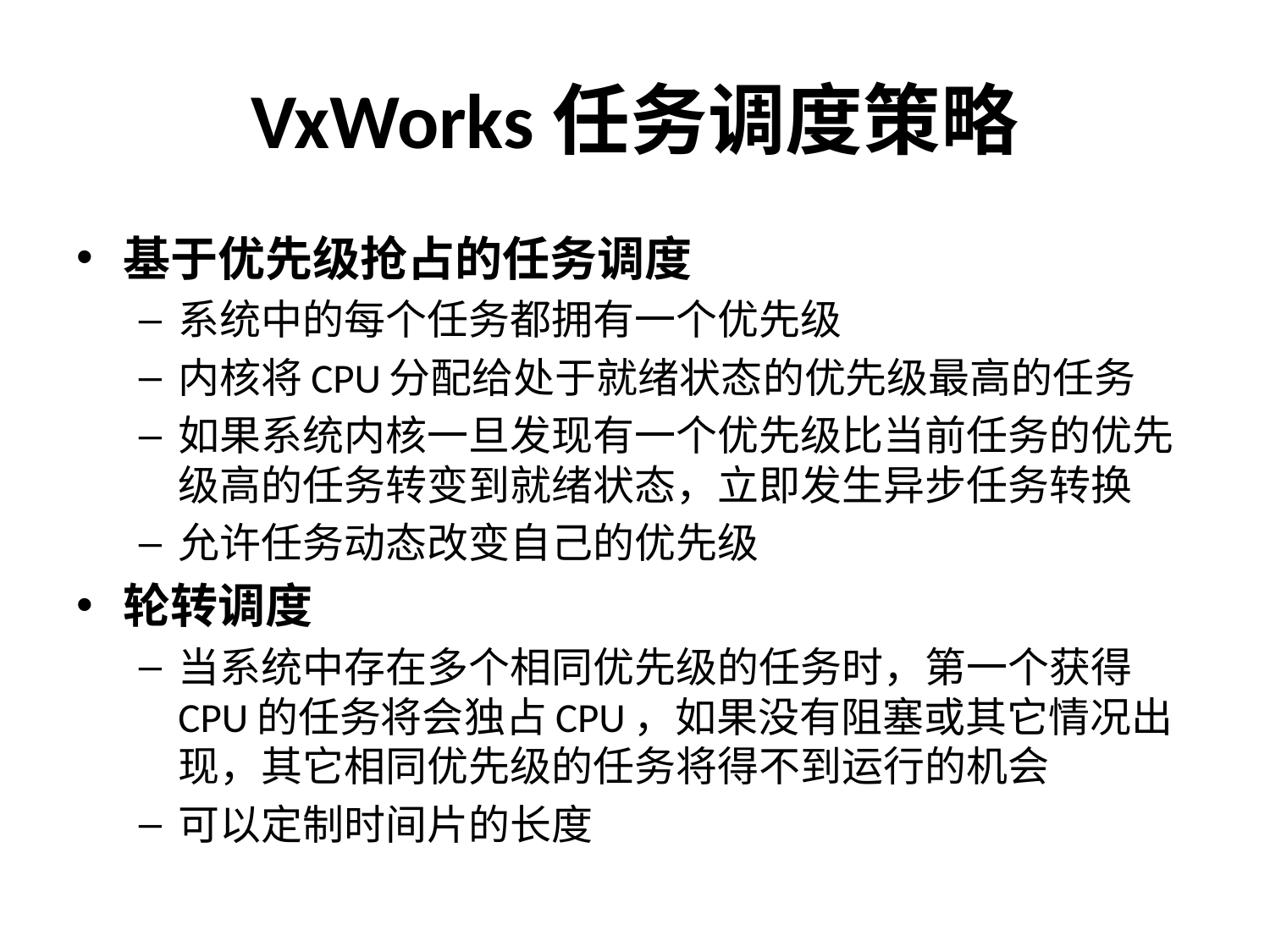

# VxWorks任务调度策略
基于优先级抢占的任务调度
系统中的每个任务都拥有一个优先级
内核将CPU分配给处于就绪状态的优先级最高的任务
如果系统内核一旦发现有一个优先级比当前任务的优先级高的任务转变到就绪状态，立即发生异步任务转换
允许任务动态改变自己的优先级
轮转调度
当系统中存在多个相同优先级的任务时，第一个获得CPU的任务将会独占CPU，如果没有阻塞或其它情况出现，其它相同优先级的任务将得不到运行的机会
可以定制时间片的长度